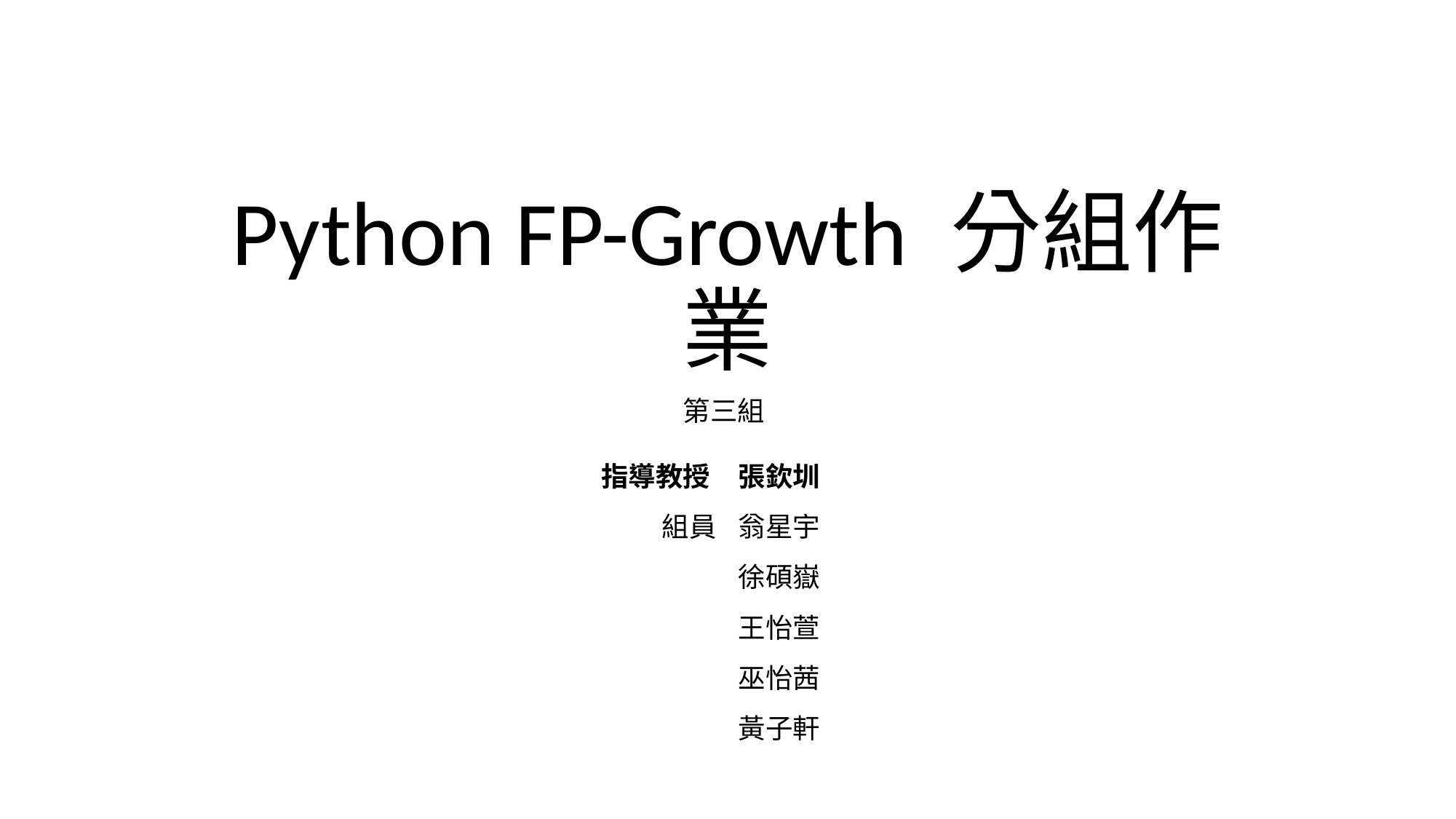

# Python FP-Growth 分組作業
第三組
| 指導教授 | 張欽圳 |
| --- | --- |
| 組員 | 翁星宇 |
|  | 徐碩嶽 |
|  | 王怡萱 |
|  | 巫怡茜 |
|  | 黃子軒 |